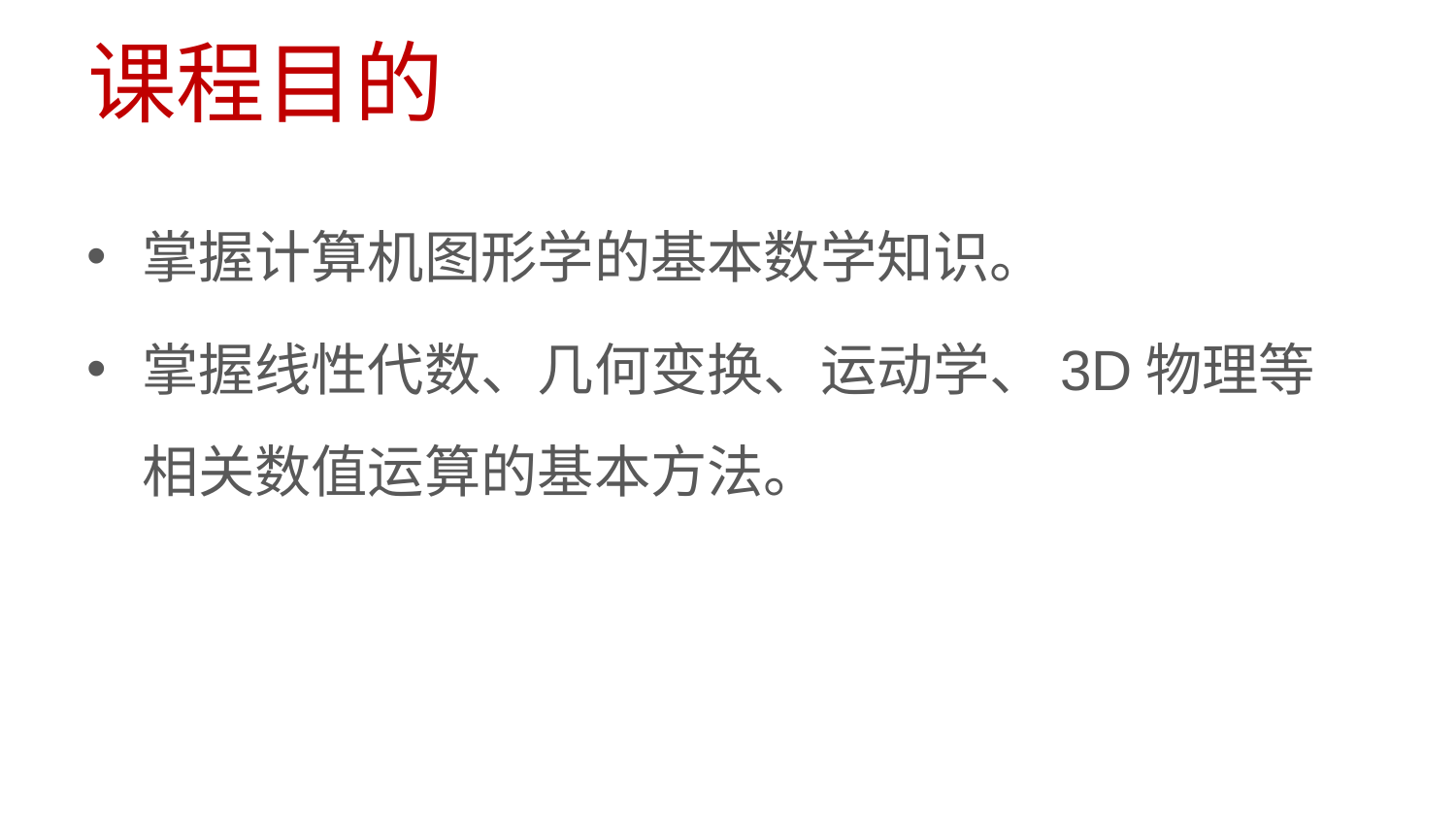

# 课程目的
掌握计算机图形学的基本数学知识。
掌握线性代数、几何变换、运动学、3D物理等相关数值运算的基本方法。